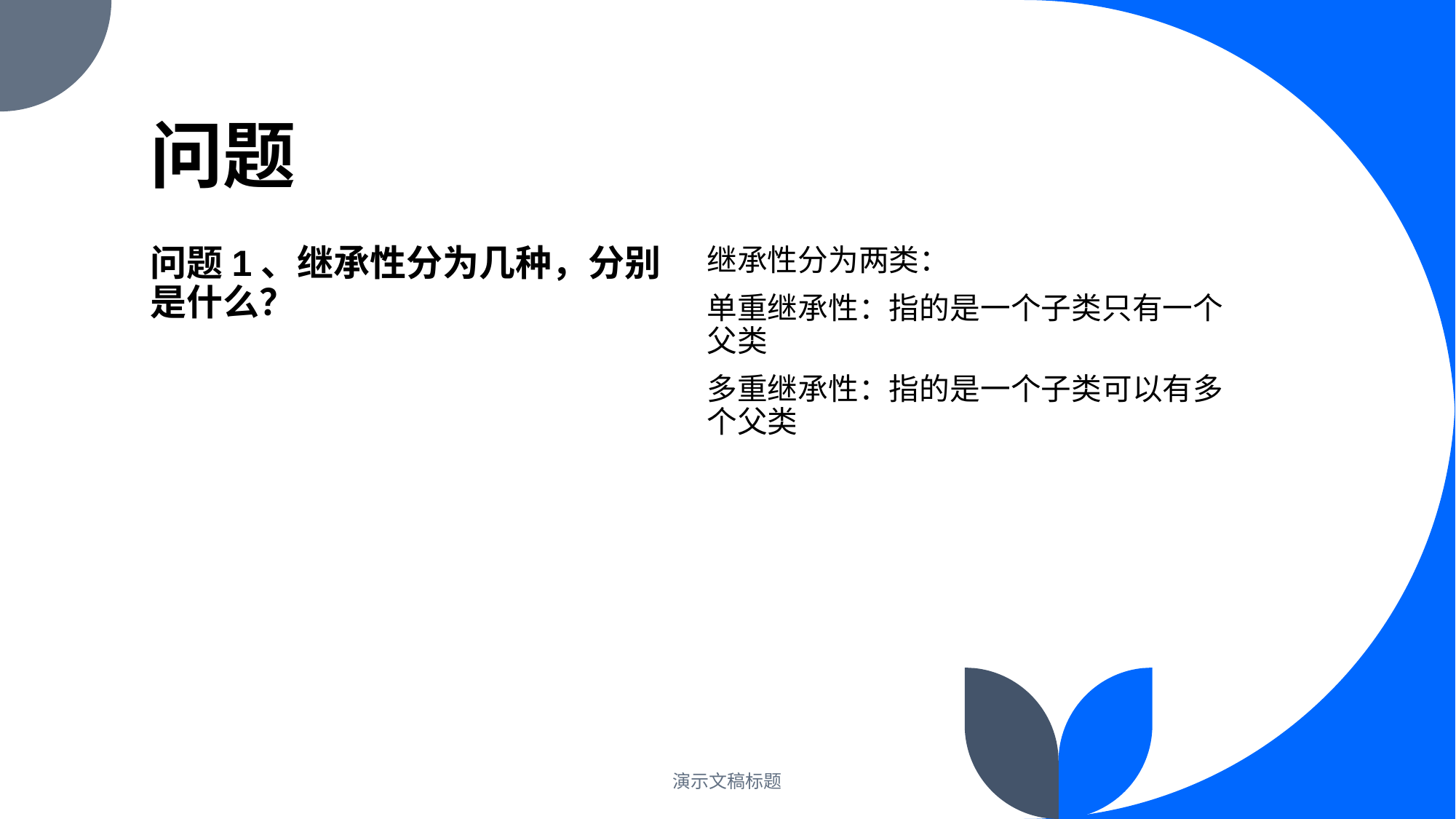

# 问题
问题1、继承性分为几种，分别是什么？
继承性分为两类：
单重继承性：指的是一个子类只有一个父类
多重继承性：指的是一个子类可以有多个父类

演示文稿标题
16